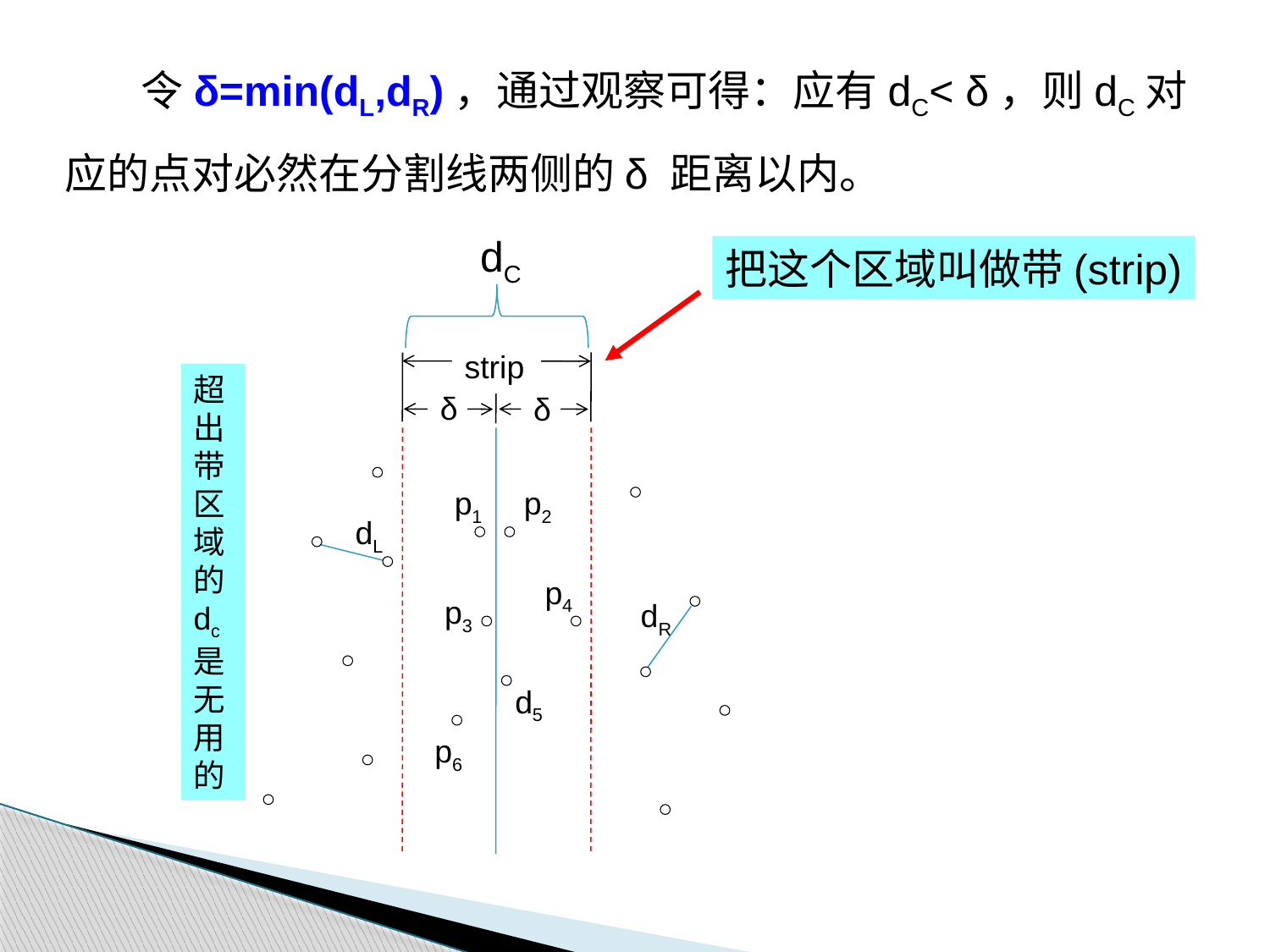

令δ=min(dL,dR)，通过观察可得：应有dC< δ，则dC对应的点对必然在分割线两侧的δ 距离以内。
dC

把这个区域叫做带(strip)
strip
δ
δ

p1
p2

dL

p4
p3
dR

d5

p6

超出带区域的dc是无用的